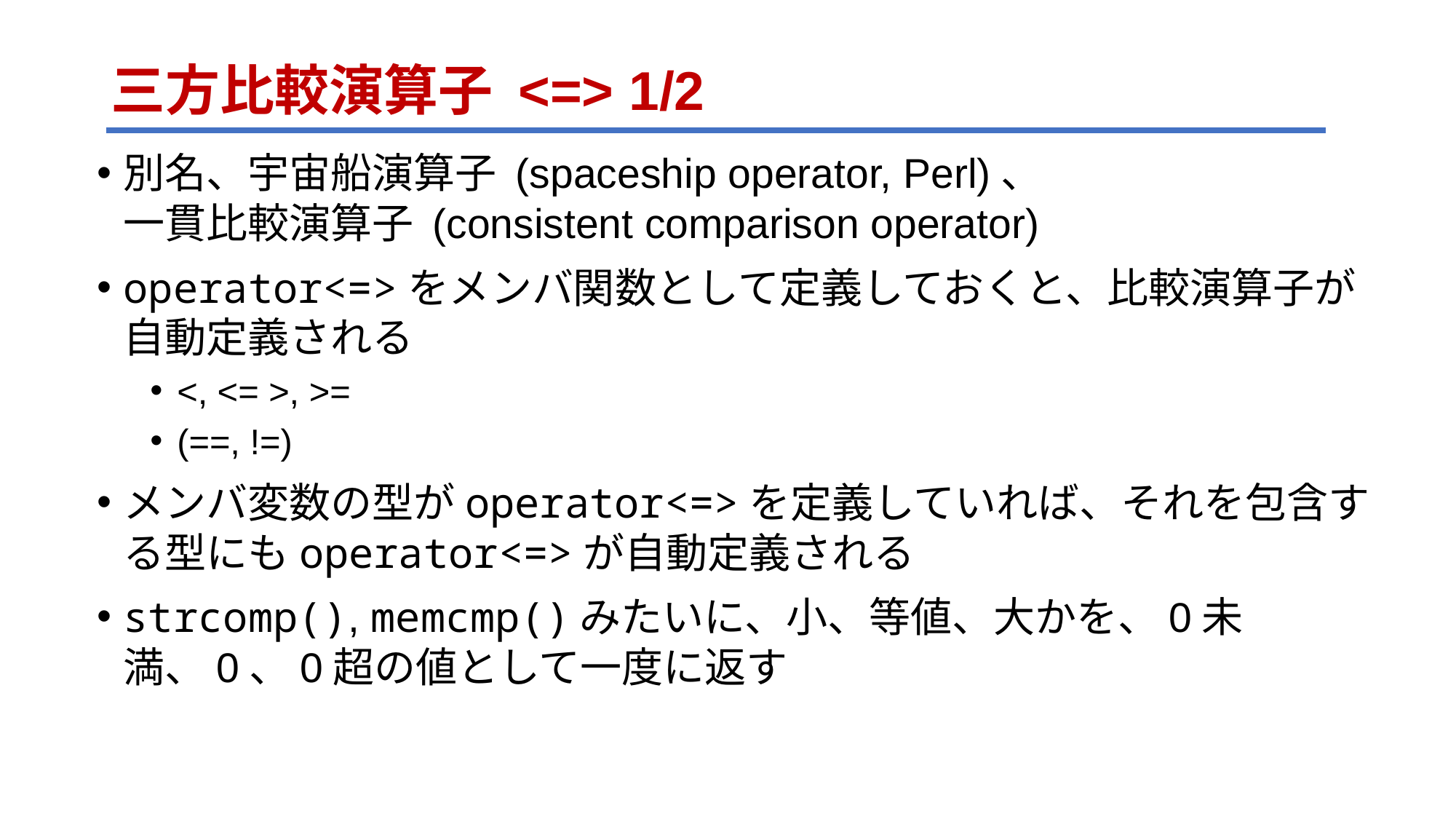

# 三方比較演算子 <=> 1/2
別名、宇宙船演算子 (spaceship operator, Perl)、
一貫比較演算子 (consistent comparison operator)
operator<=>をメンバ関数として定義しておくと、比較演算子が
自動定義される
<, <= >, >=
(==, !=)
メンバ変数の型がoperator<=>を定義していれば、それを包含する型にもoperator<=>が自動定義される
strcomp(), memcmp()みたいに、小、等値、大かを、0未満、0、0超の値として一度に返す